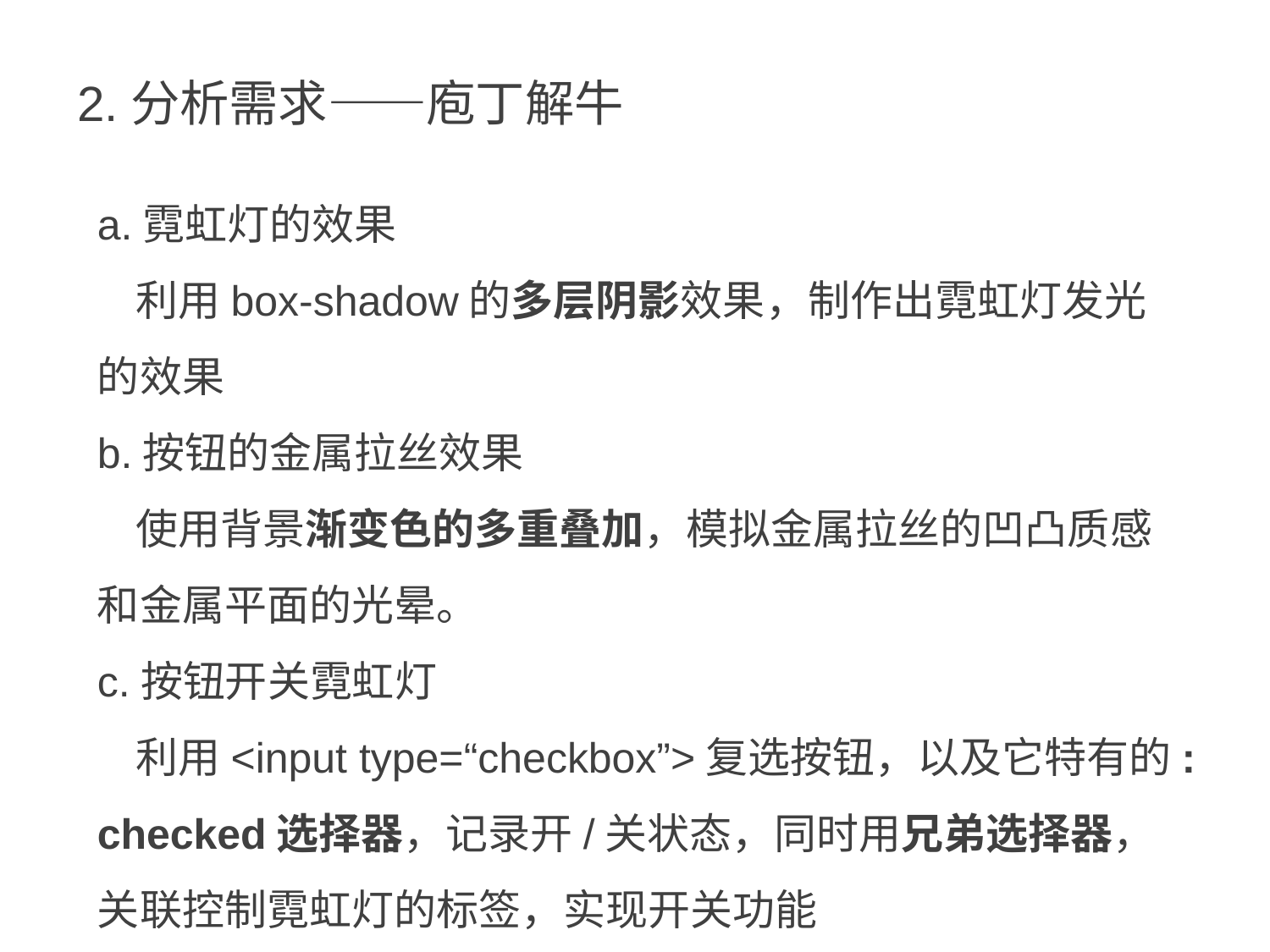

2.分析需求——庖丁解牛
a.霓虹灯的效果
   利用box-shadow的多层阴影效果，制作出霓虹灯发光的效果
b.按钮的金属拉丝效果
   使用背景渐变色的多重叠加，模拟金属拉丝的凹凸质感和金属平面的光晕。
c.按钮开关霓虹灯
   利用<input type=“checkbox”>复选按钮，以及它特有的:checked选择器，记录开/关状态，同时用兄弟选择器，关联控制霓虹灯的标签，实现开关功能